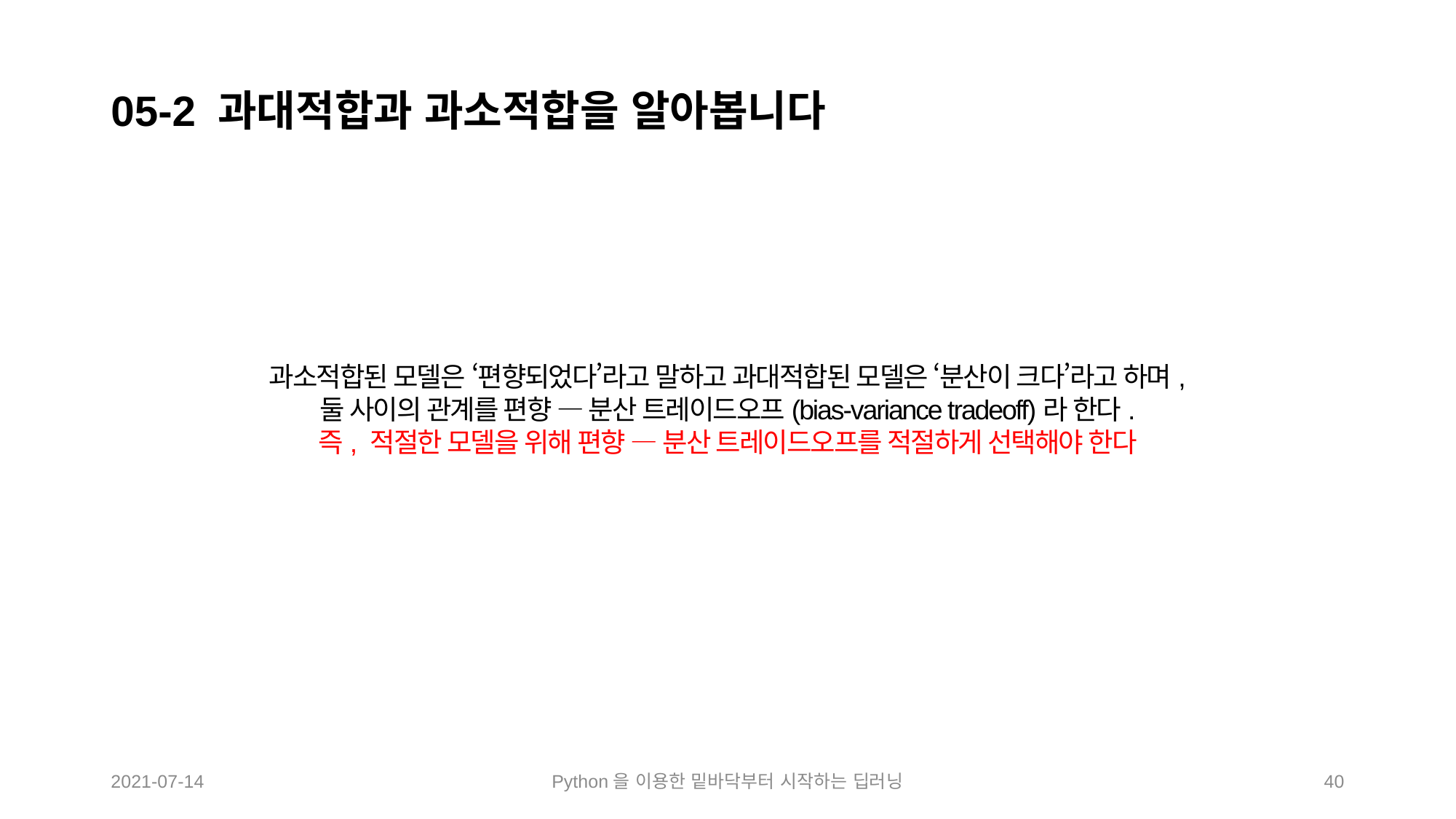

# 05-2 과대적합과 과소적합을 알아봅니다
과소적합된 모델은 ‘편향되었다’라고 말하고 과대적합된 모델은 ‘분산이 크다’라고 하며,
둘 사이의 관계를 편향 ― 분산 트레이드오프(bias-variance tradeoff)라 한다.
즉, 적절한 모델을 위해 편향 ― 분산 트레이드오프를 적절하게 선택해야 한다
2021-07-14
Python을 이용한 밑바닥부터 시작하는 딥러닝
40